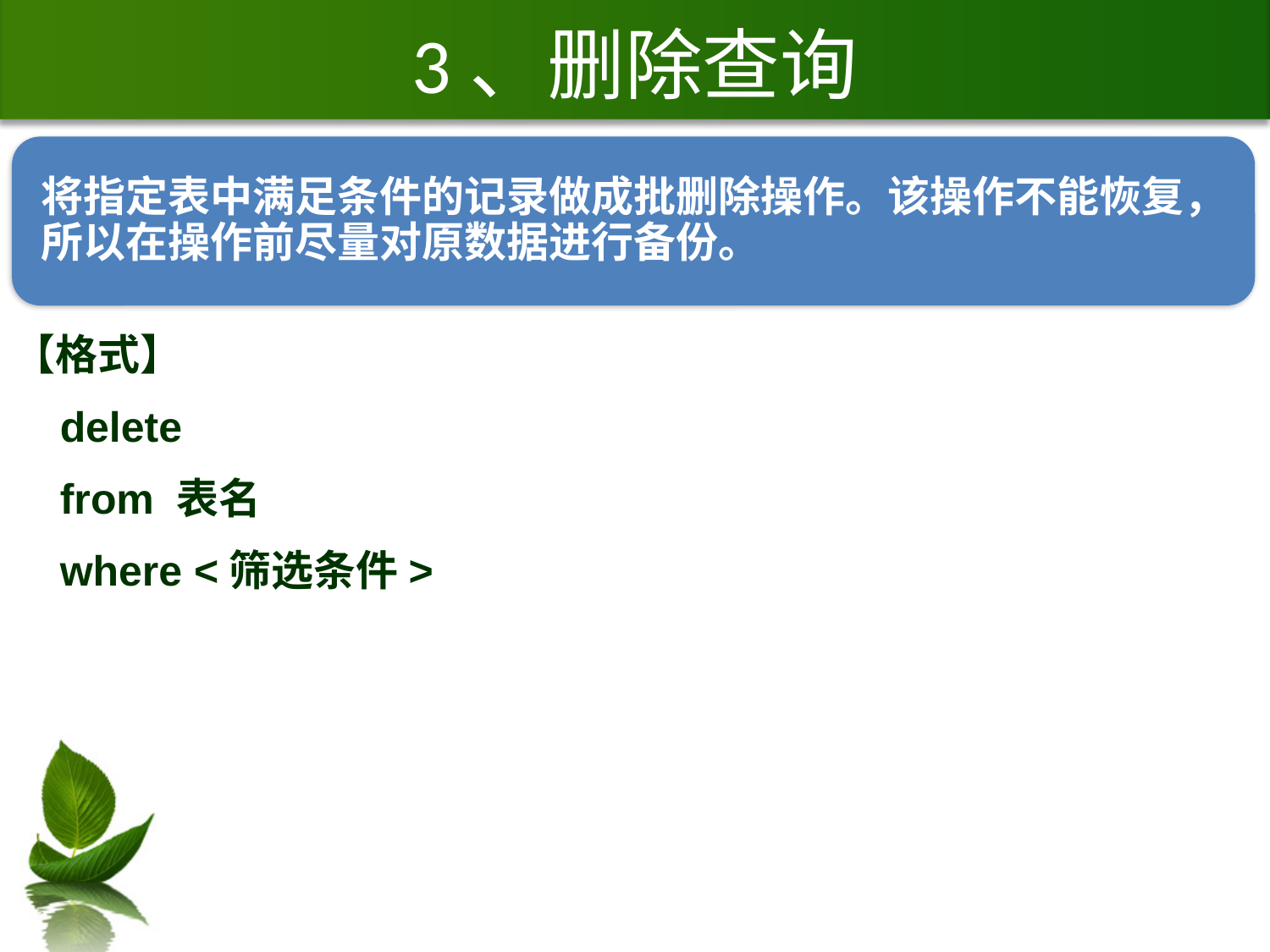

# 3、删除查询
将指定表中满足条件的记录做成批删除操作。该操作不能恢复，所以在操作前尽量对原数据进行备份。
【格式】
    delete
    from 表名
    where <筛选条件>